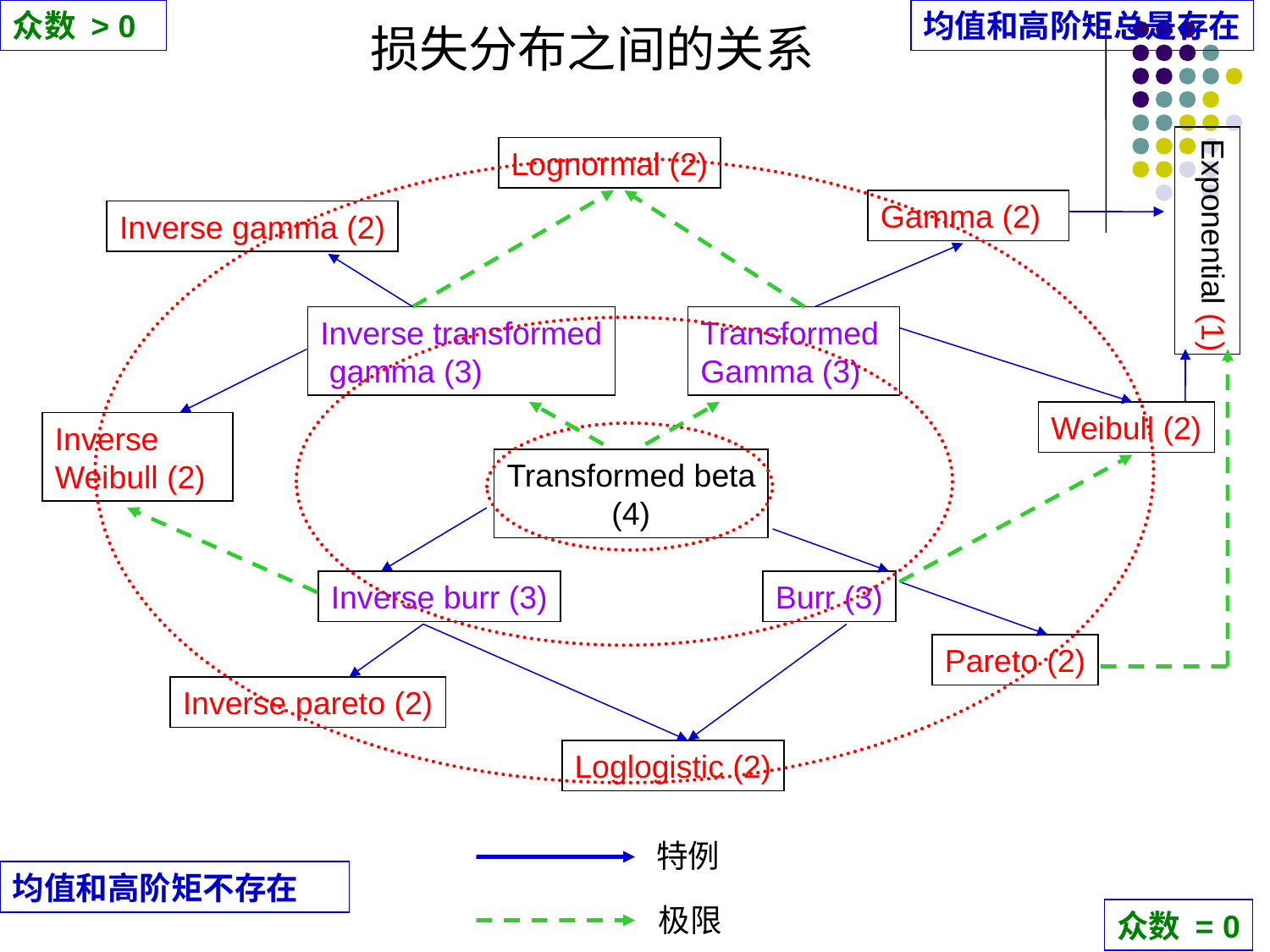

众数 > 0
均值和高阶矩总是存在
损失分布之间的关系
Exponential (1)
Lognormal (2)

Gamma (2)
Inverse gamma (2)

Inverse transformed
 gamma (3)
Transformed
Gamma (3)

Weibull (2)
Inverse
Weibull (2)

Transformed beta
(4)

Inverse burr (3)
Burr (3)

Pareto (2)

Inverse pareto (2)
Loglogistic (2)
特例

均值和高阶矩不存在
极限
众数 = 0